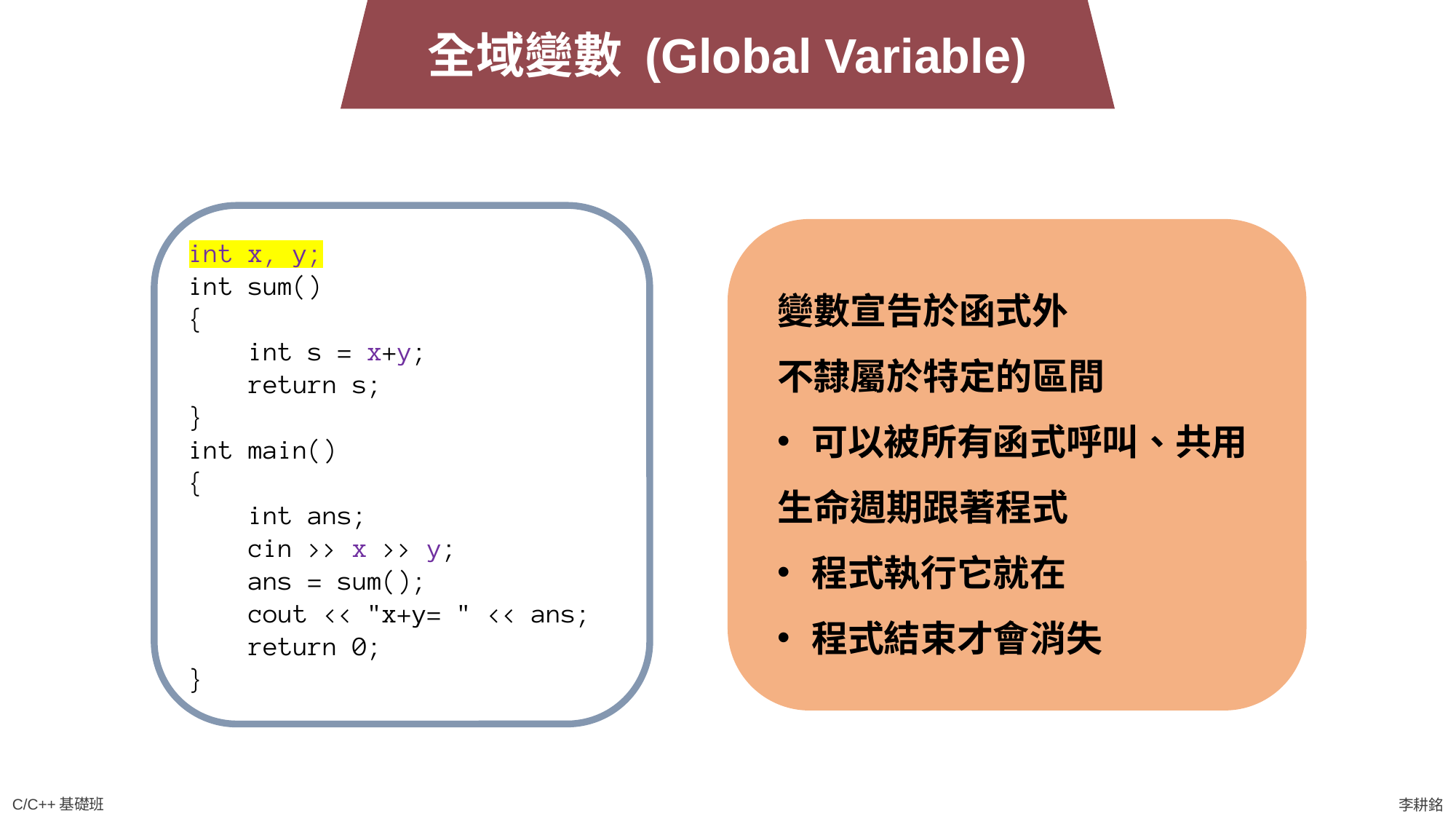

全域變數 (Global Variable)
int x, y;
int sum()
{
    int s = x+y;
    return s;
}
int main()
{
    int ans;
    cin >> x >> y;
    ans = sum();
    cout << "x+y= " << ans;
    return 0;
}

變數宣告於函式外
不隸屬於特定的區間
可以被所有函式呼叫、共用
生命週期跟著程式
程式執行它就在
程式結束才會消失
C/C++基礎班
李耕銘